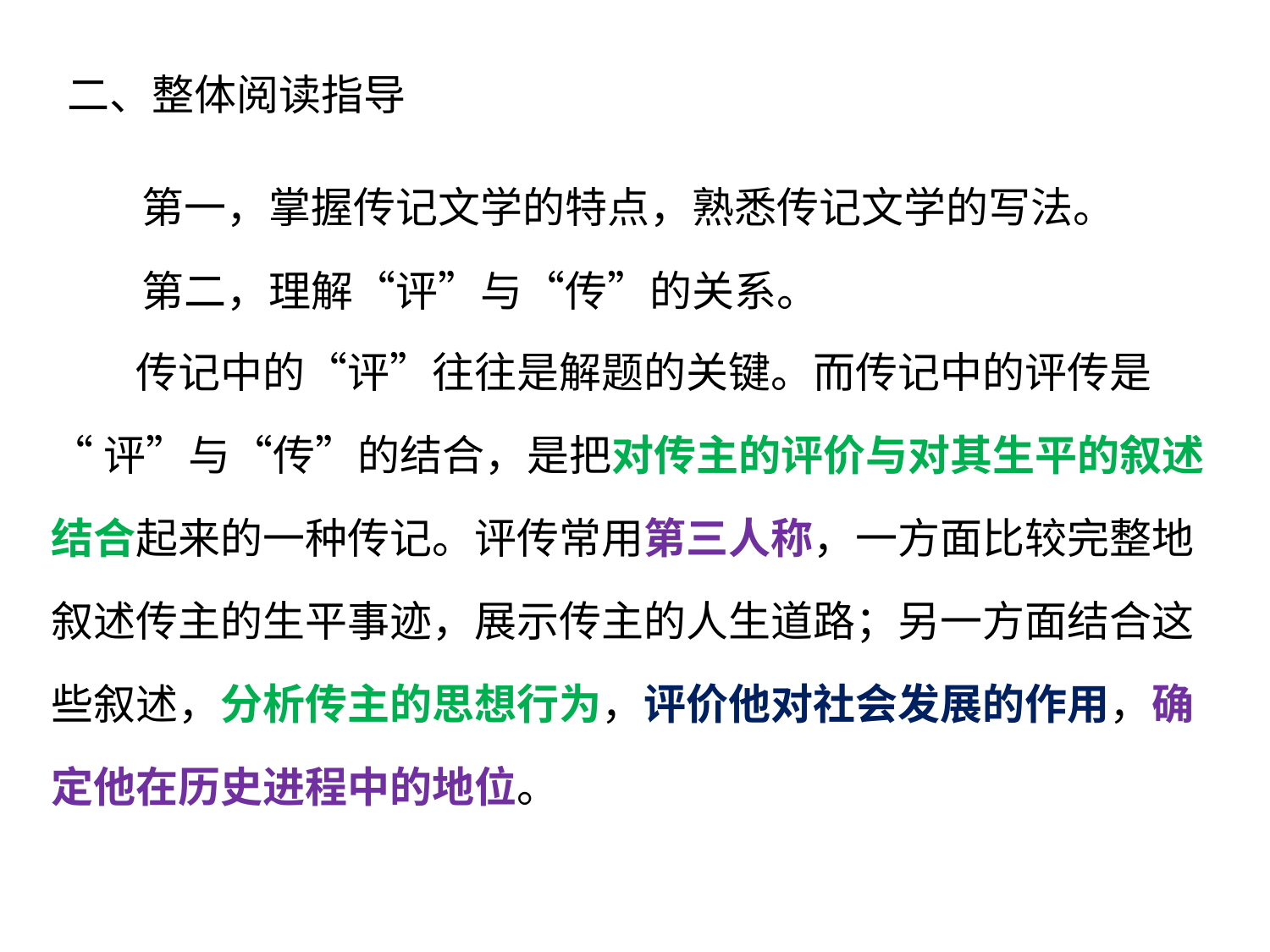

二、整体阅读指导
第一，掌握传记文学的特点，熟悉传记文学的写法。

第二，理解“评”与“传”的关系。
	传记中的“评”往往是解题的关键。而传记中的评传是

“评”与“传”的结合，是把对传主的评价与对其生平的叙述

结合起来的一种传记。评传常用第三人称，一方面比较完整地

叙述传主的生平事迹，展示传主的人生道路；另一方面结合这

些叙述，分析传主的思想行为，评价他对社会发展的作用，确

定他在历史进程中的地位。